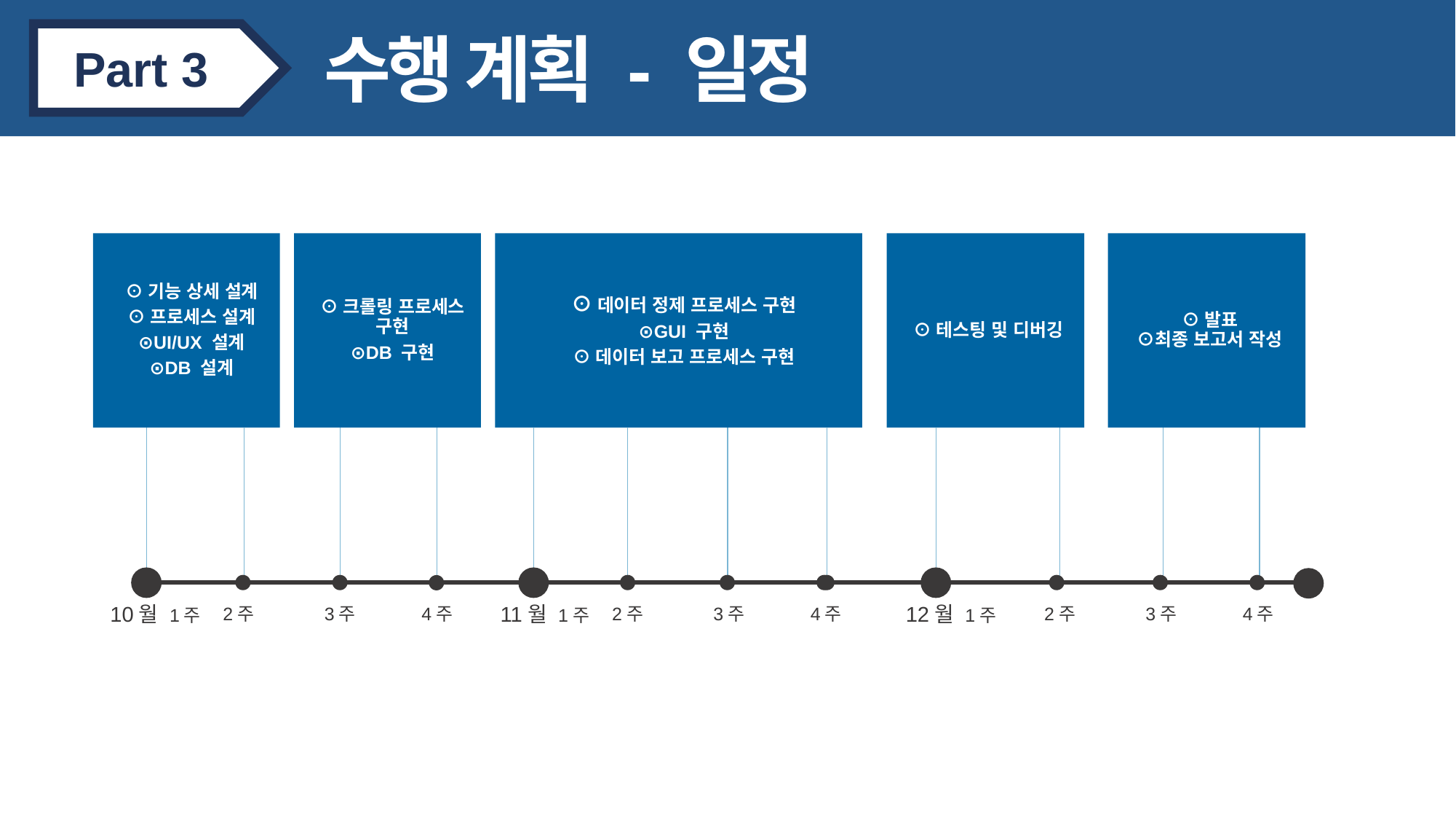

수행 계획 - 일정

Part 3
⊙기능 상세 설계
⊙프로세스 설계
⊙UI/UX 설계
⊙DB 설계
⊙크롤링 프로세스 구현
⊙DB 구현
⊙데이터 정제 프로세스 구현
⊙GUI 구현
⊙데이터 보고 프로세스 구현
⊙테스팅 및 디버깅
⊙발표
⊙최종 보고서 작성

10월 1주
2주
3주

4주
11월 1주
2주
3주

4주
12월 1주
2주
3주

4주